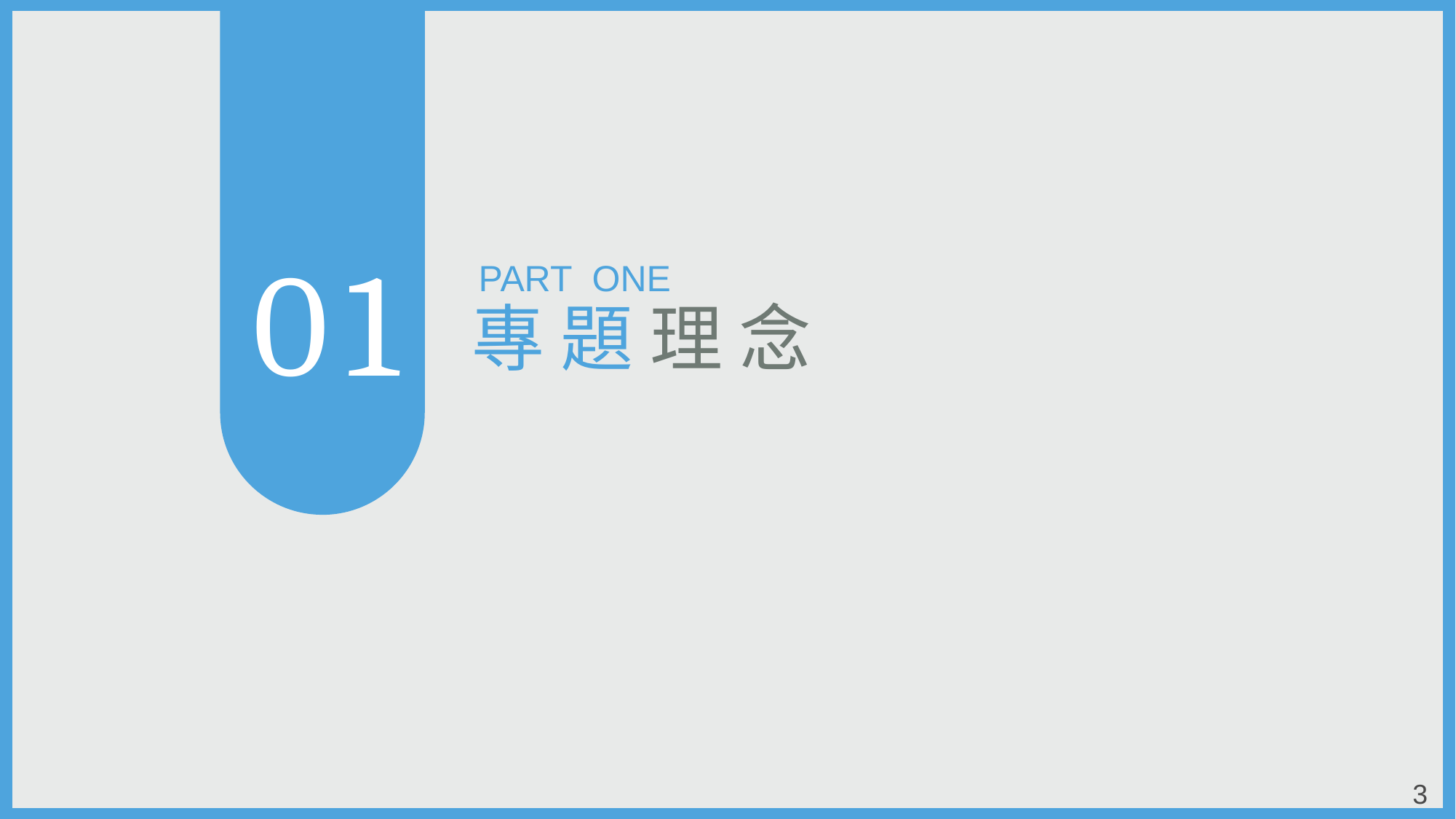

01
PART  ONE
專 題 理 念